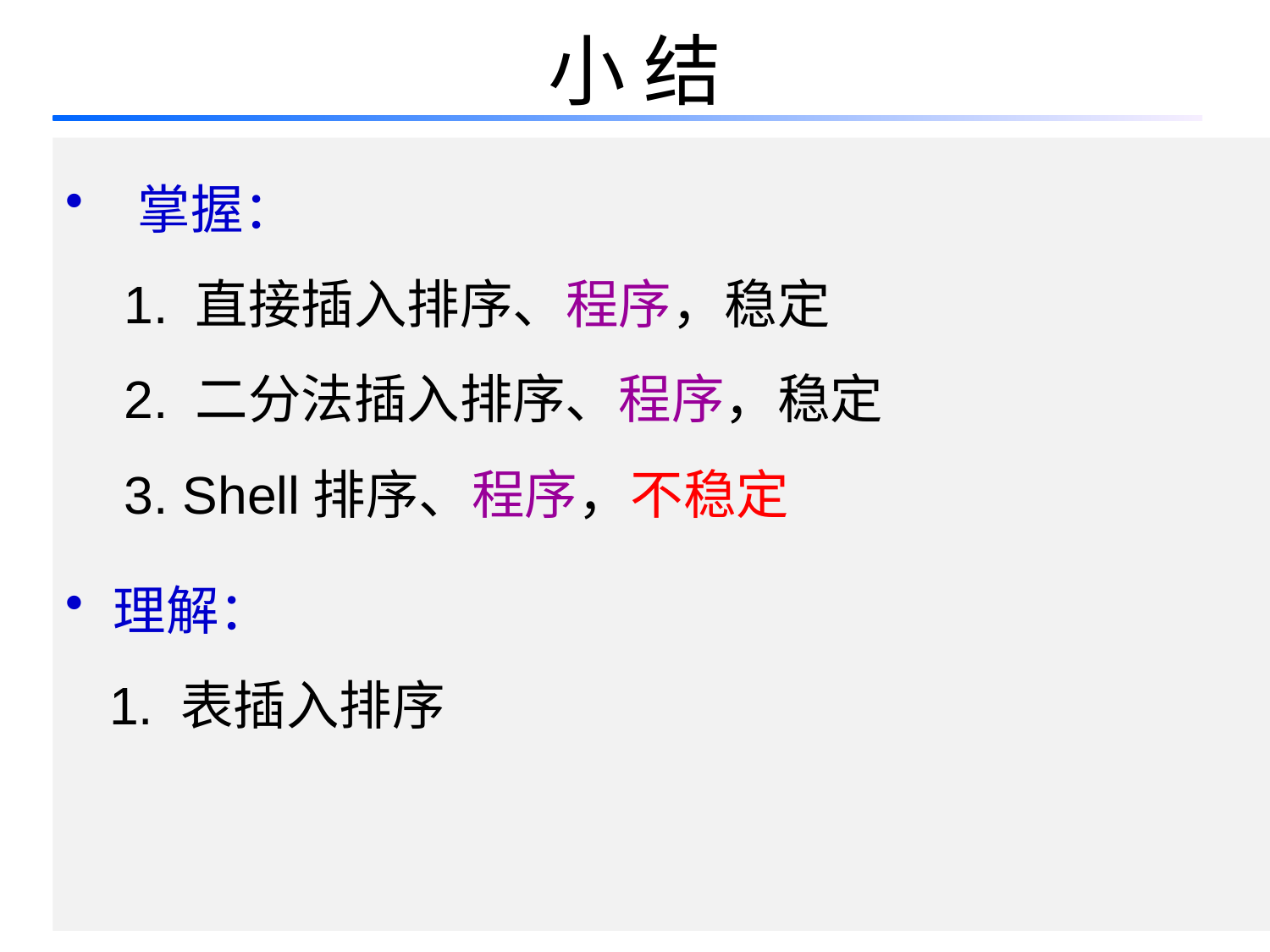

# 小 结

 掌握：
    1. 直接插入排序、程序，稳定
    2. 二分法插入排序、程序，稳定
    3. Shell排序、程序，不稳定
理解：
   1. 表插入排序